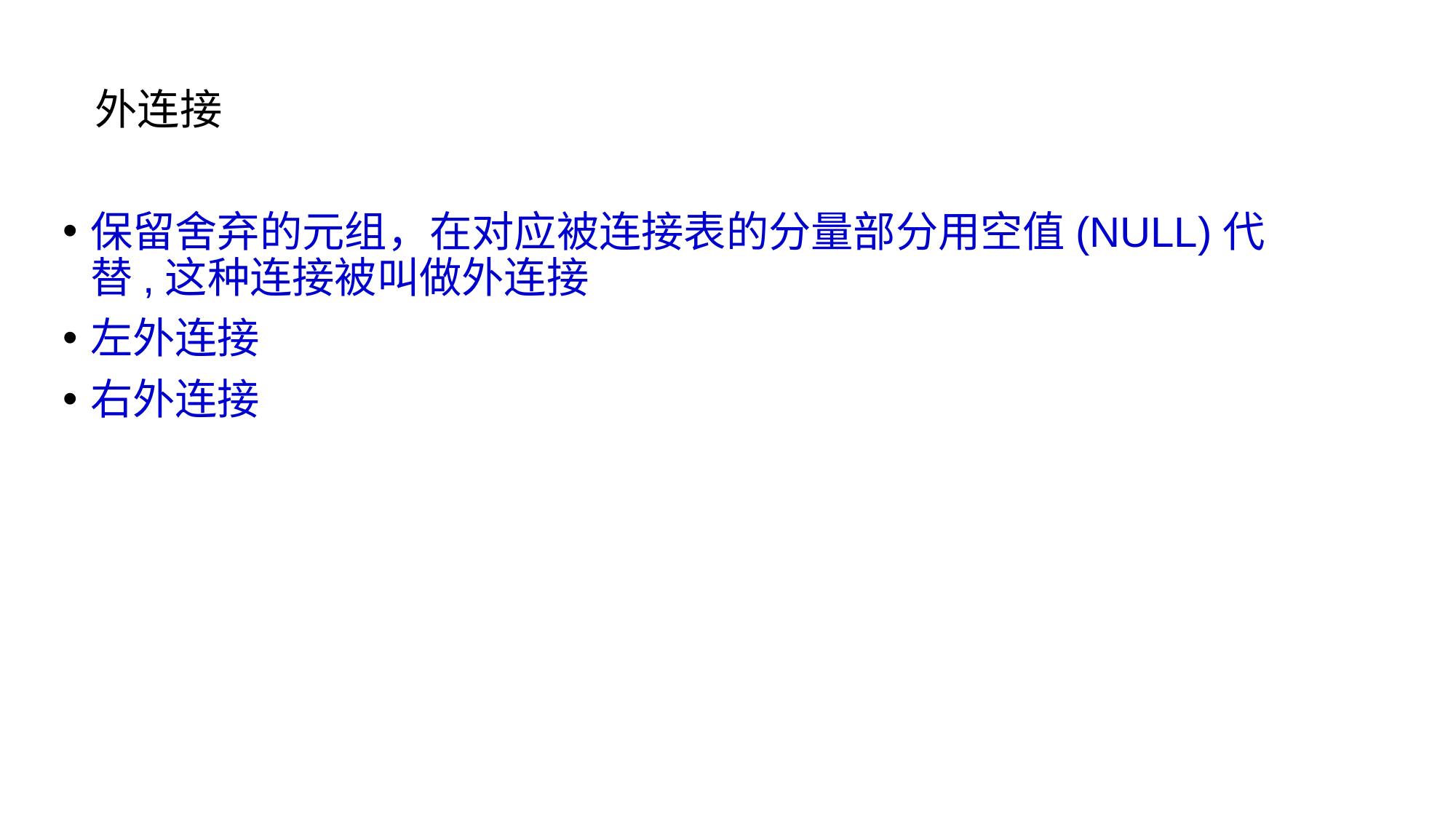

外连接
保留舍弃的元组，在对应被连接表的分量部分用空值(NULL)代替,这种连接被叫做外连接
左外连接
右外连接